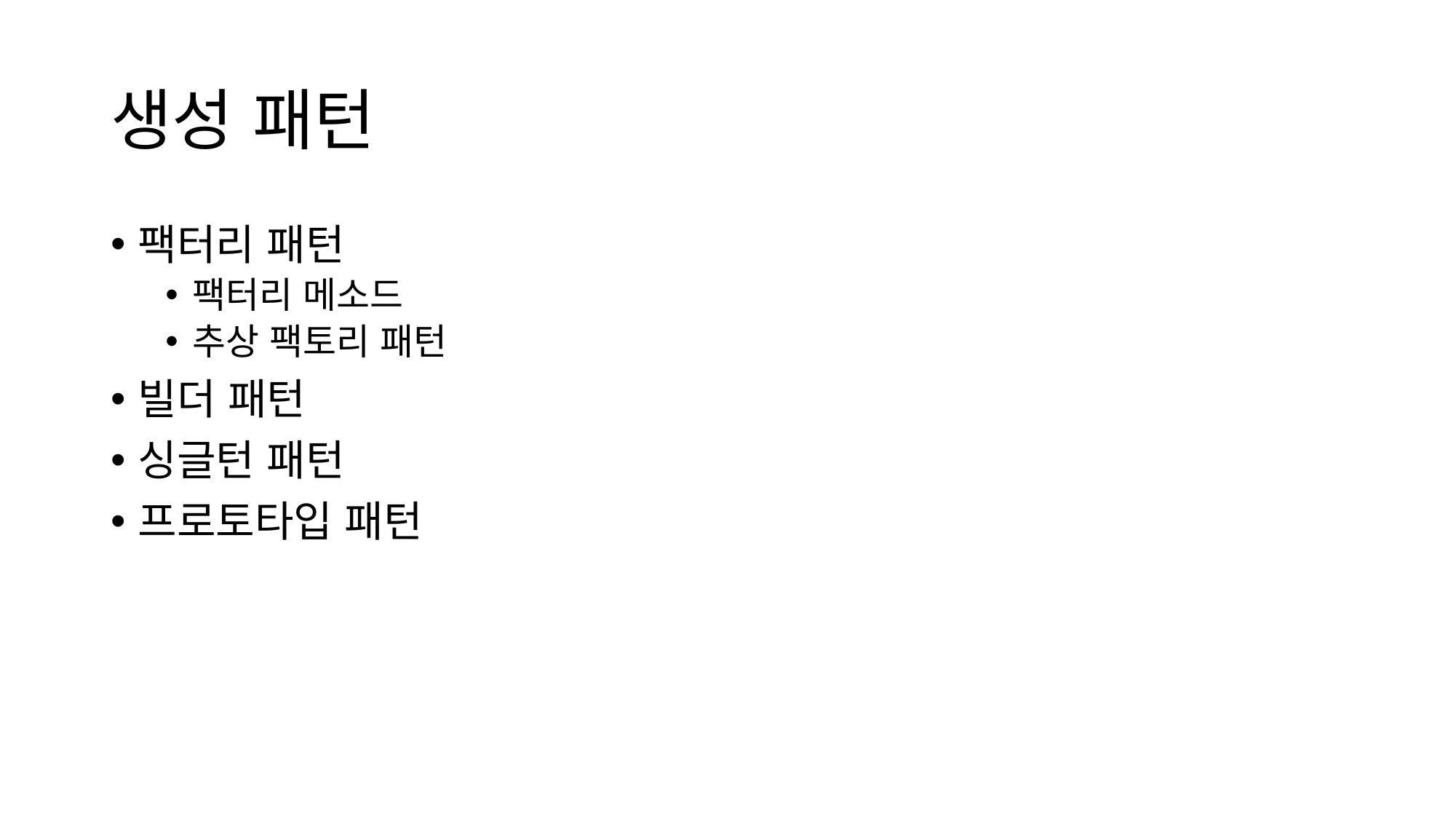

# 생성 패턴
팩터리 패턴
팩터리 메소드
추상 팩토리 패턴
빌더 패턴
싱글턴 패턴
프로토타입 패턴